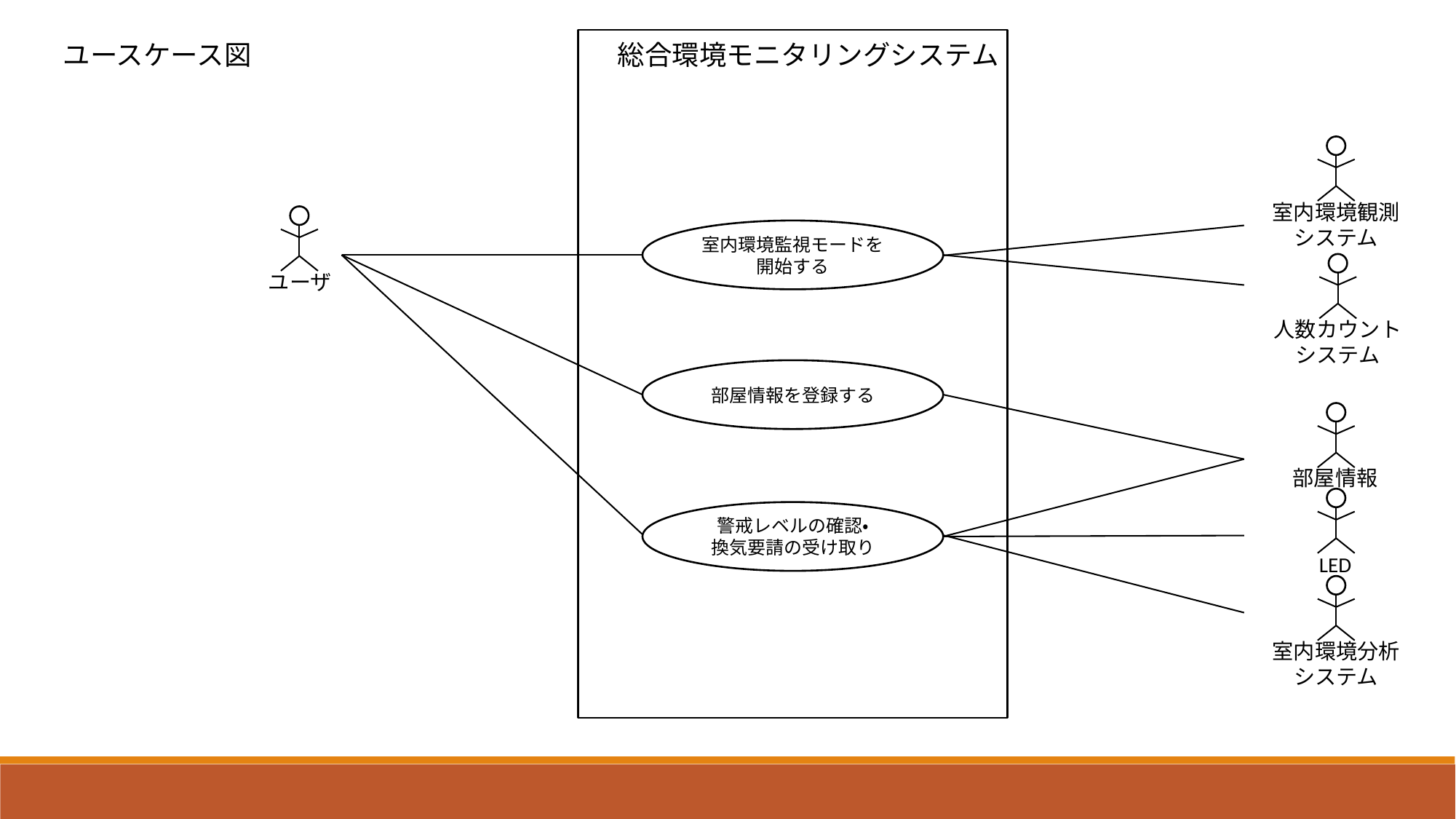

総合環境モニタリングシステム
ユースケース図

室内環境観測
システム

ユーザ
室内環境監視モードを
開始する

人数カウント
システム
部屋情報を登録する

部屋情報

LED
警戒レベルの確認・
換気要請の受け取り

室内環境分析
システム